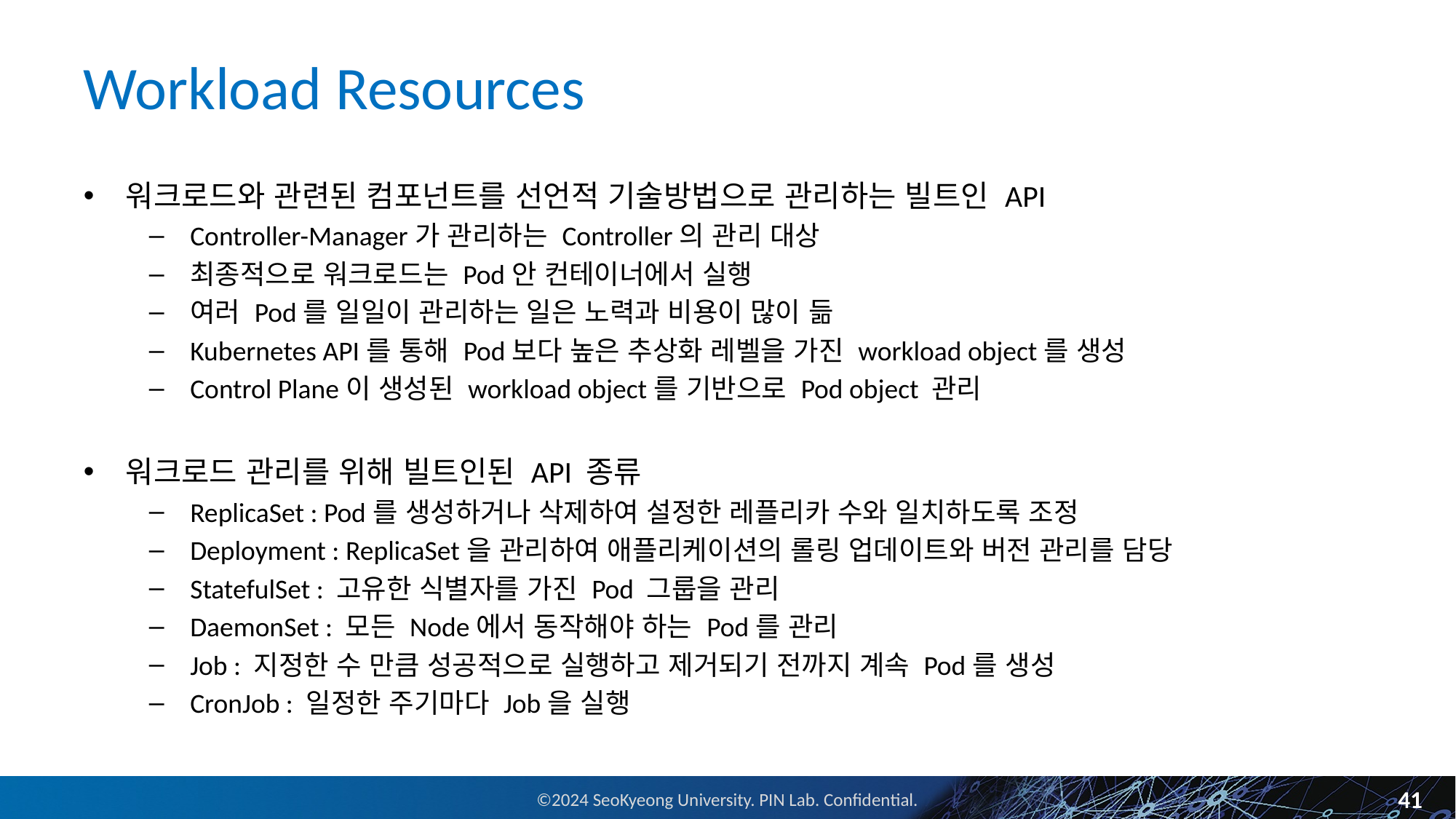

# Workload Resources
워크로드와 관련된 컴포넌트를 선언적 기술방법으로 관리하는 빌트인 API
Controller-Manager가 관리하는 Controller의 관리 대상
최종적으로 워크로드는 Pod안 컨테이너에서 실행
여러 Pod를 일일이 관리하는 일은 노력과 비용이 많이 듦
Kubernetes API를 통해 Pod보다 높은 추상화 레벨을 가진 workload object를 생성
Control Plane이 생성된 workload object를 기반으로 Pod object 관리

워크로드 관리를 위해 빌트인된 API 종류
ReplicaSet : Pod를 생성하거나 삭제하여 설정한 레플리카 수와 일치하도록 조정
Deployment : ReplicaSet을 관리하여 애플리케이션의 롤링 업데이트와 버전 관리를 담당
StatefulSet : 고유한 식별자를 가진 Pod 그룹을 관리
DaemonSet : 모든 Node에서 동작해야 하는 Pod를 관리
Job : 지정한 수 만큼 성공적으로 실행하고 제거되기 전까지 계속 Pod를 생성
CronJob : 일정한 주기마다 Job을 실행
41